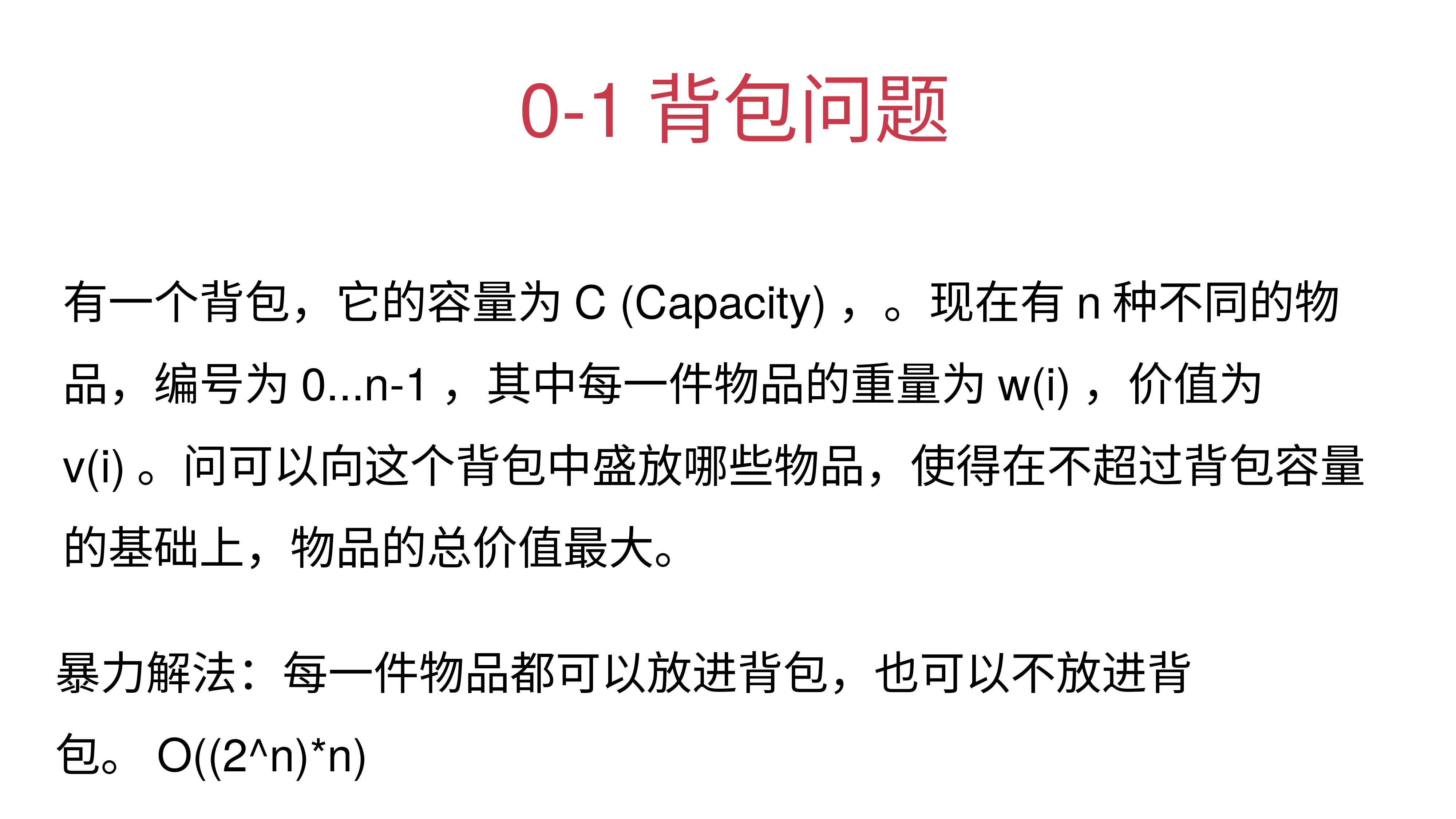

# 0-1背包问题
有一个背包，它的容量为C (Capacity)，。现在有n种不同的物品，编号为0...n-1，其中每一件物品的重量为w(i)，价值为v(i)。问可以向这个背包中盛放哪些物品，使得在不超过背包容量的基础上，物品的总价值最大。
暴力解法：每一件物品都可以放进背包，也可以不放进背包。O((2^n)*n)